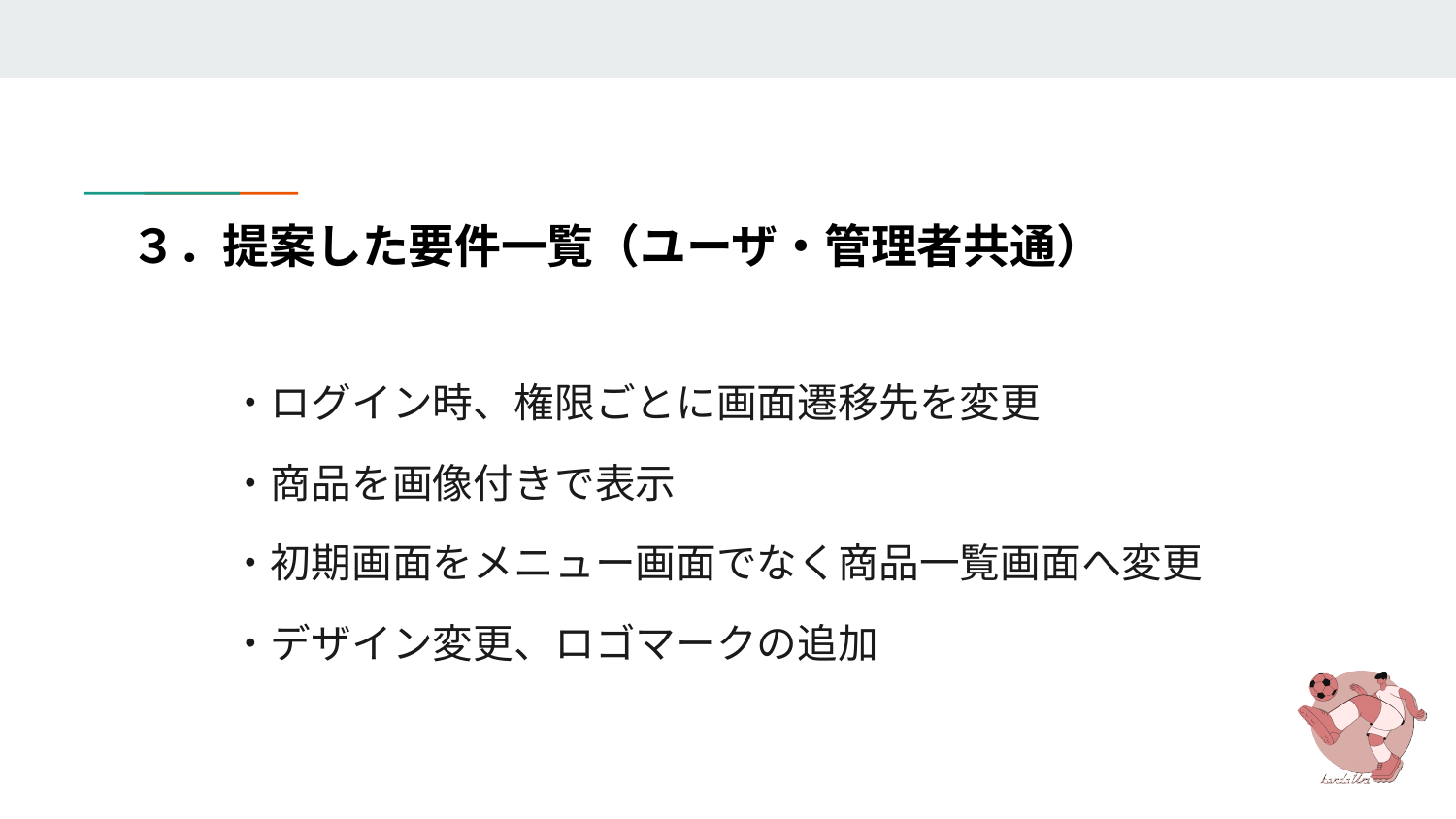

# ３．提案した要件一覧（ユーザ・管理者共通）

・ログイン時、権限ごとに画面遷移先を変更
・商品を画像付きで表示
・初期画面をメニュー画面でなく商品一覧画面へ変更
・デザイン変更、ロゴマークの追加